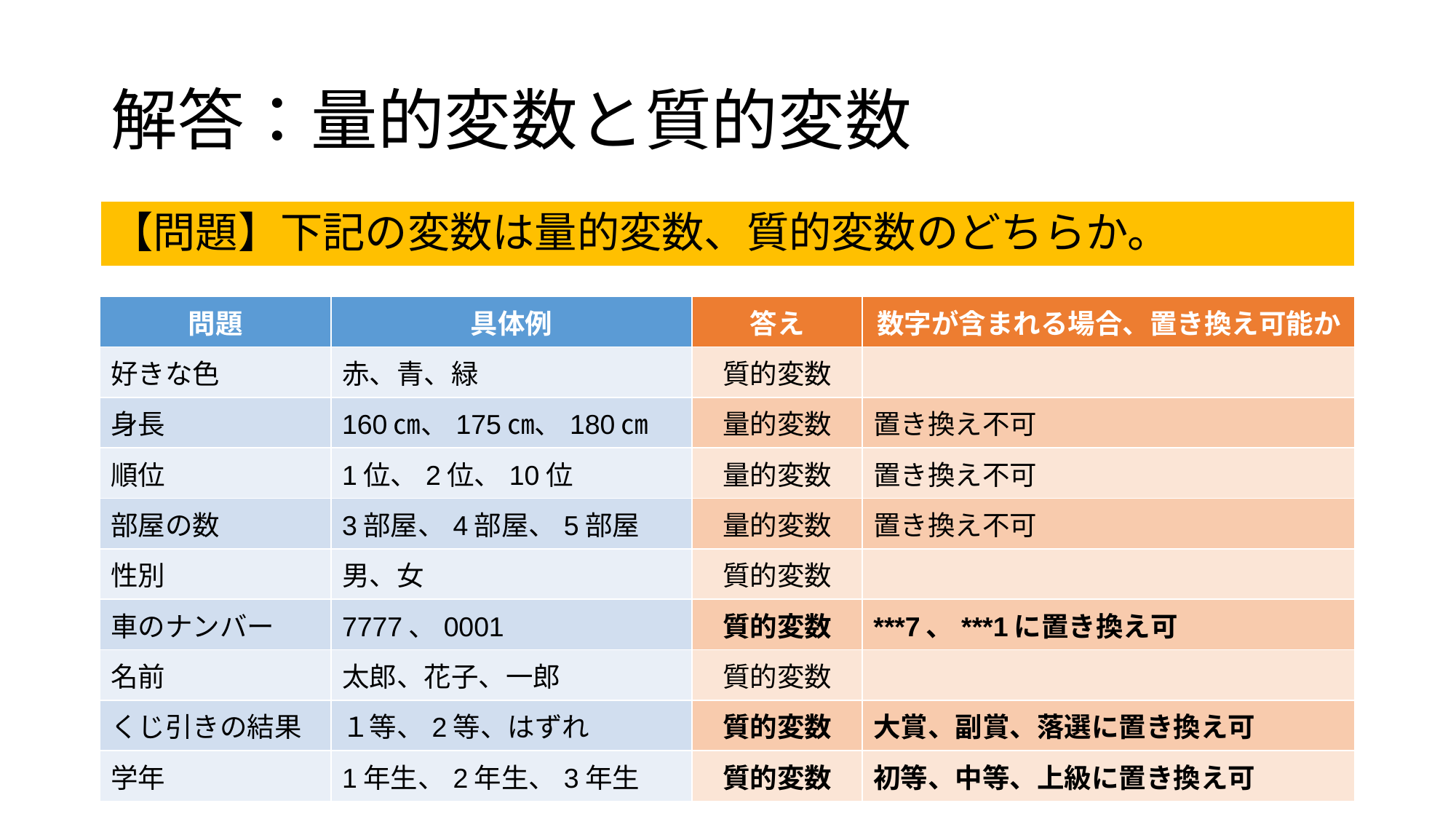

# 解答：量的変数と質的変数
【問題】下記の変数は量的変数、質的変数のどちらか。
| 問題 | 具体例 | 答え | 数字が含まれる場合、置き換え可能か |
| --- | --- | --- | --- |
| 好きな色 | 赤、青、緑 | 質的変数 |  |
| 身長 | 160㎝、175㎝、180㎝ | 量的変数 | 置き換え不可 |
| 順位 | 1位、2位、10位 | 量的変数 | 置き換え不可 |
| 部屋の数 | 3部屋、4部屋、5部屋 | 量的変数 | 置き換え不可 |
| 性別 | 男、女 | 質的変数 |  |
| 車のナンバー | 7777、0001 | 質的変数 | \*\*\*7、\*\*\*1に置き換え可 |
| 名前 | 太郎、花子、一郎 | 質的変数 |  |
| くじ引きの結果 | １等、2等、はずれ | 質的変数 | 大賞、副賞、落選に置き換え可 |
| 学年 | 1年生、2年生、3年生 | 質的変数 | 初等、中等、上級に置き換え可 |